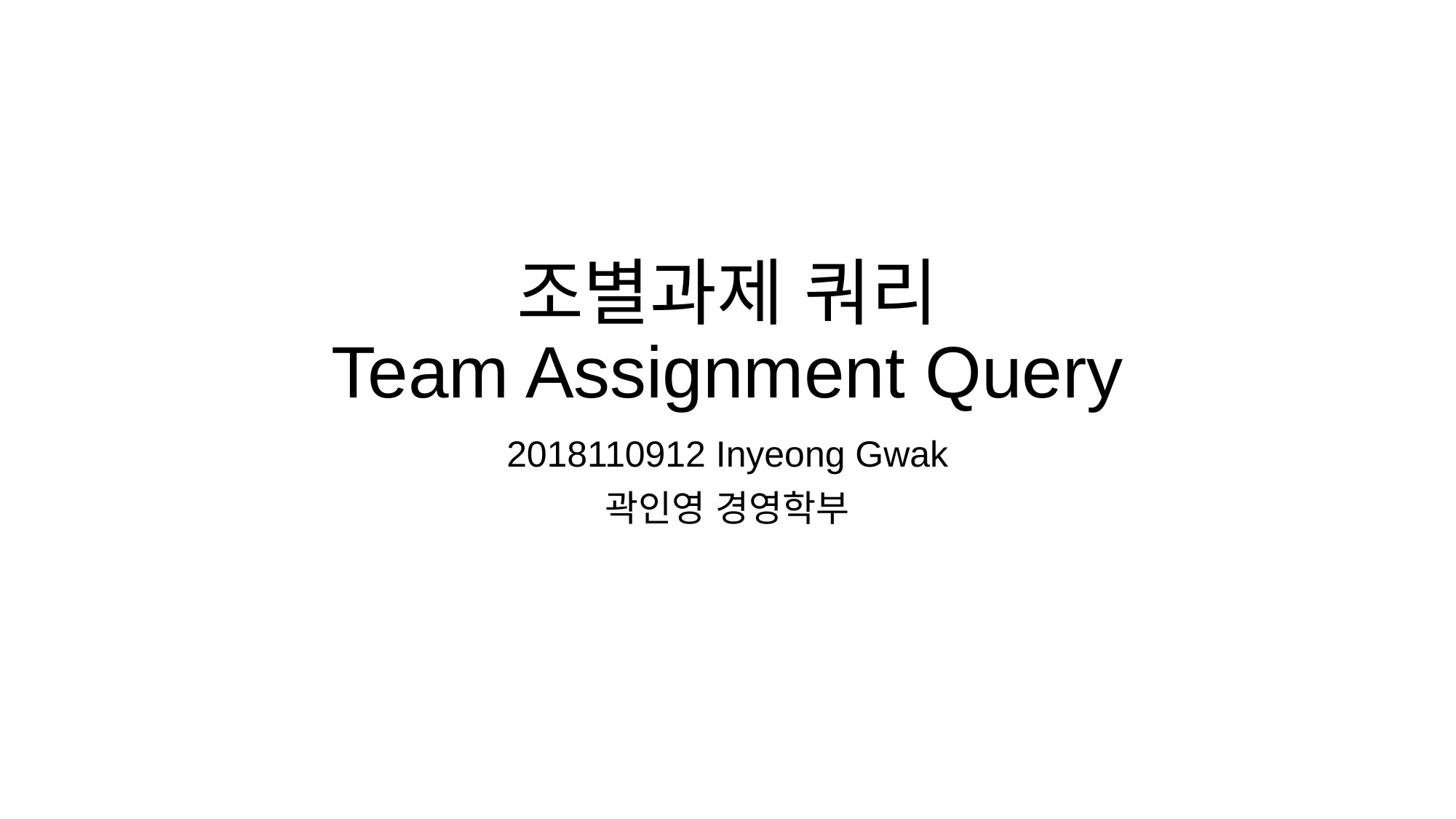

# 조별과제 쿼리 Team Assignment Query
2018110912 Inyeong Gwak
곽인영 경영학부